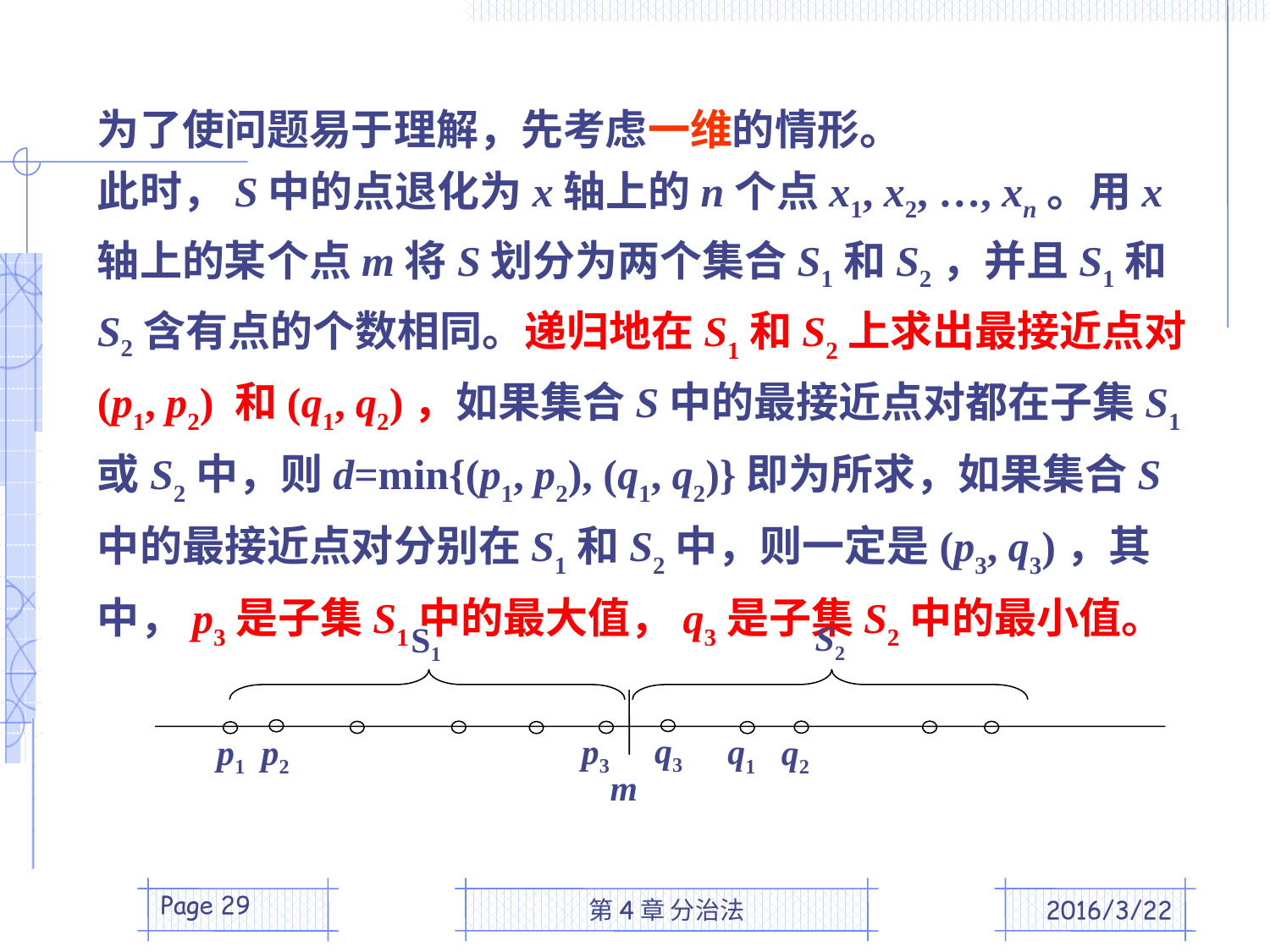

为了使问题易于理解，先考虑一维的情形。
此时，S中的点退化为x轴上的n个点x1, x2, …, xn。用x轴上的某个点m将S划分为两个集合S1和S2，并且S1和S2含有点的个数相同。递归地在S1和S2上求出最接近点对 (p1, p2) 和(q1, q2)，如果集合S中的最接近点对都在子集S1或S2中，则d=min{(p1, p2), (q1, q2)}即为所求，如果集合S中的最接近点对分别在S1和S2中，则一定是(p3, q3)，其中，p3是子集S1中的最大值，q3是子集S2中的最小值。

S2
S1

q3
p3
q1
p1
p2
q2
m
Page 29
第4章 分治法
2016/3/22